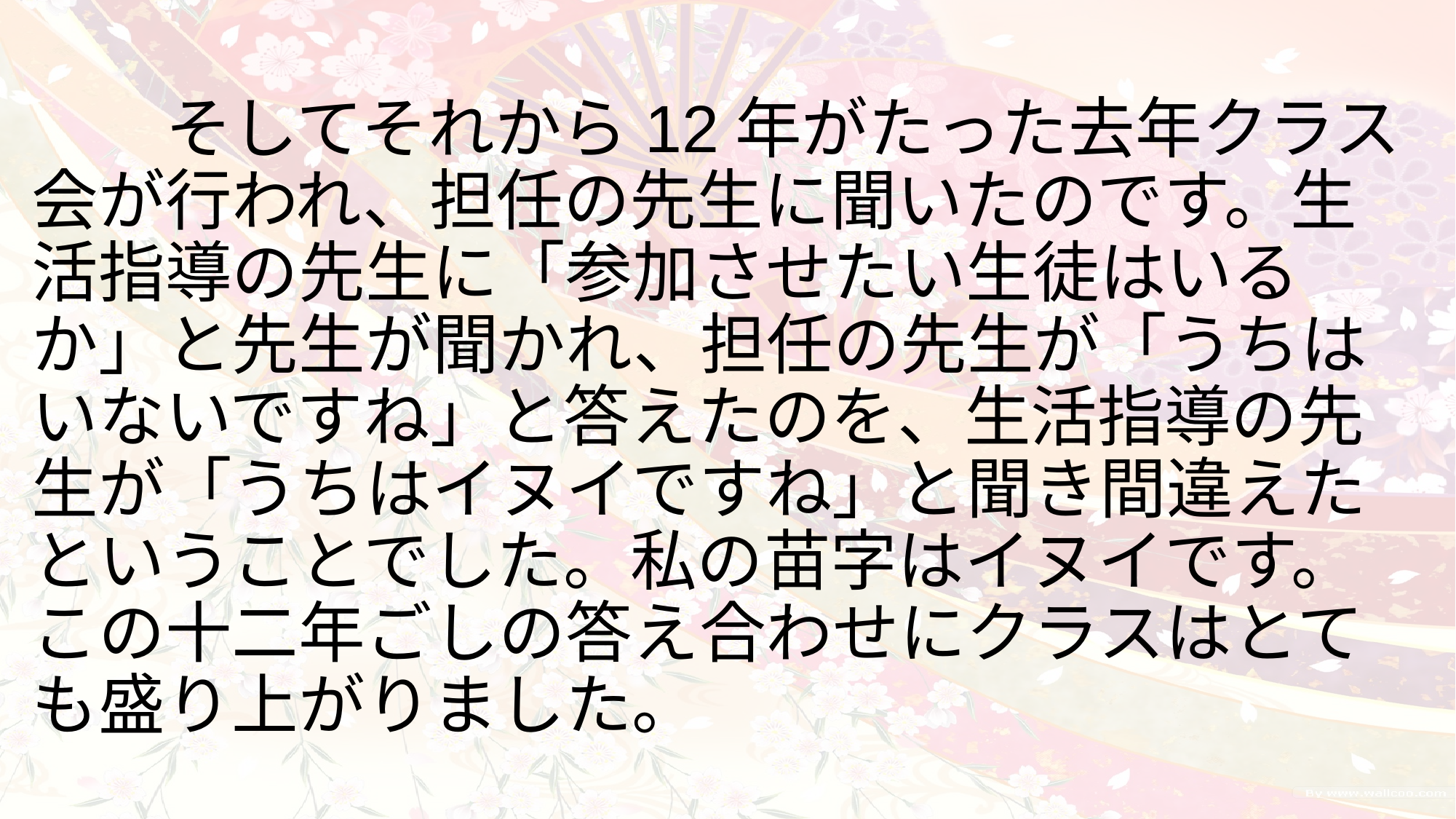

そしてそれから12年がたった去年クラス会が行われ、担任の先生に聞いたのです。生活指導の先生に「参加させたい生徒はいるか」と先生が聞かれ、担任の先生が「うちはいないですね」と答えたのを、生活指導の先生が「うちはイヌイですね」と聞き間違えたということでした。私の苗字はイヌイです。この十二年ごしの答え合わせにクラスはとても盛り上がりました。